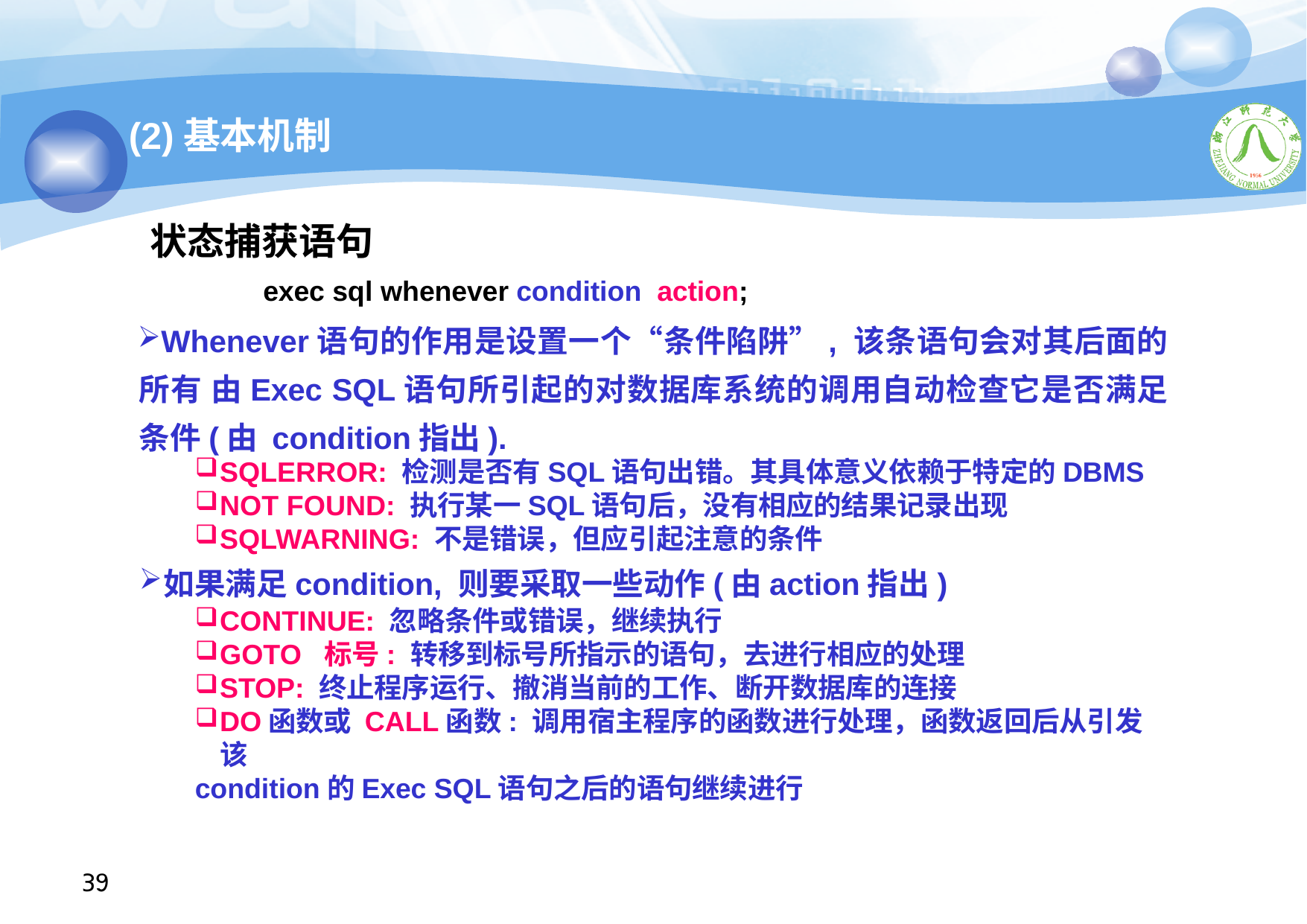

# (2)基本机制
状态捕获语句
exec sql whenever condition action;
Whenever语句的作用是设置一个“条件陷阱”, 该条语句会对其后面的所有 由Exec SQL语句所引起的对数据库系统的调用自动检查它是否满足条件(由 condition指出).
SQLERROR: 检测是否有SQL语句出错。其具体意义依赖于特定的DBMS
NOT FOUND: 执行某一SQL语句后，没有相应的结果记录出现
SQLWARNING: 不是错误，但应引起注意的条件
如果满足condition, 则要采取一些动作(由action指出)
CONTINUE: 忽略条件或错误，继续执行
GOTO 标号: 转移到标号所指示的语句，去进行相应的处理
STOP: 终止程序运行、撤消当前的工作、断开数据库的连接
DO函数或 CALL函数: 调用宿主程序的函数进行处理，函数返回后从引发该
condition的Exec SQL语句之后的语句继续进行
39